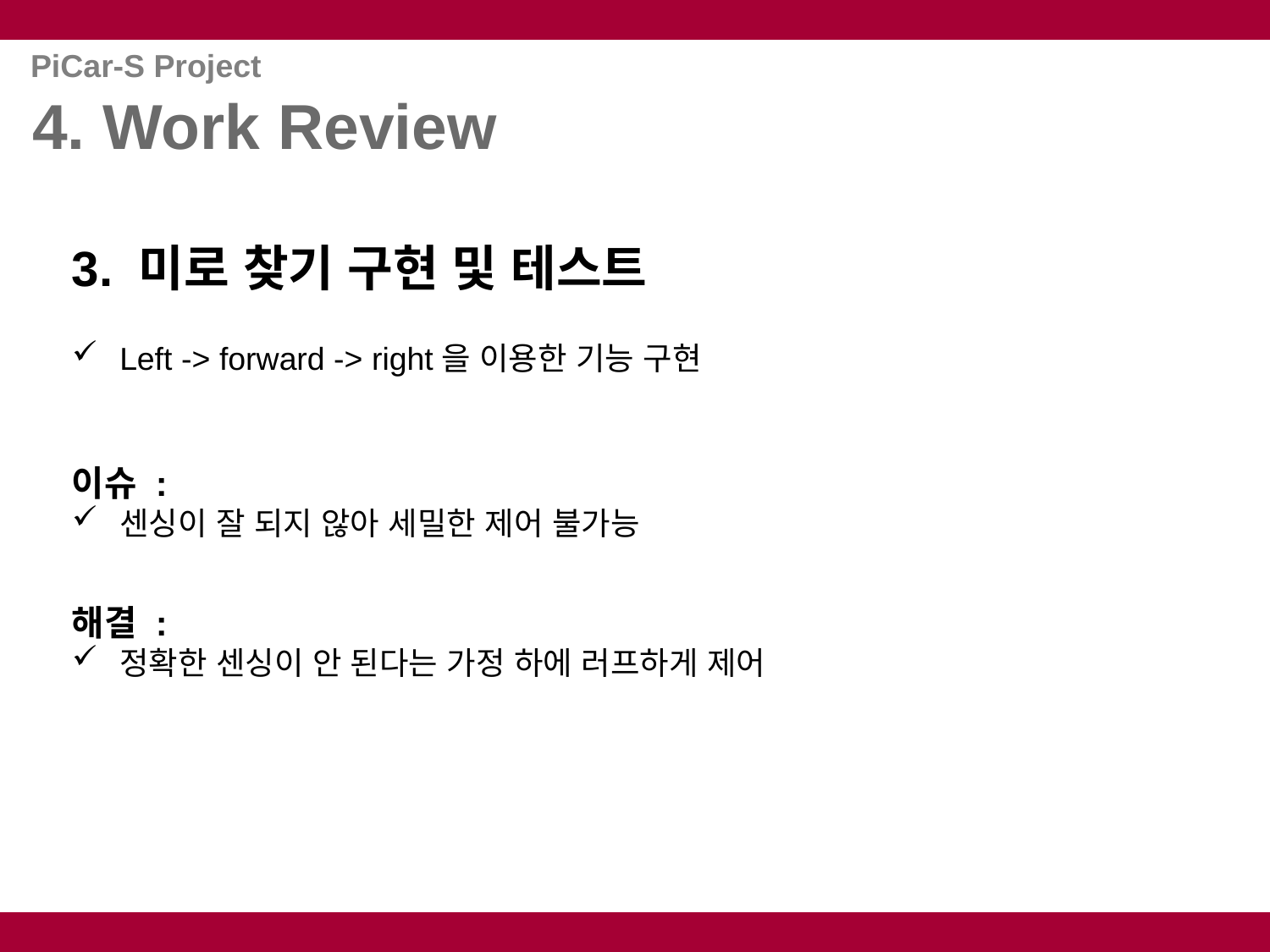

PiCar-S Project
4. Work Review
3. 미로 찾기 구현 및 테스트

Left -> forward -> right을 이용한 기능 구현

이슈 :
센싱이 잘 되지 않아 세밀한 제어 불가능

해결 :
정확한 센싱이 안 된다는 가정 하에 러프하게 제어